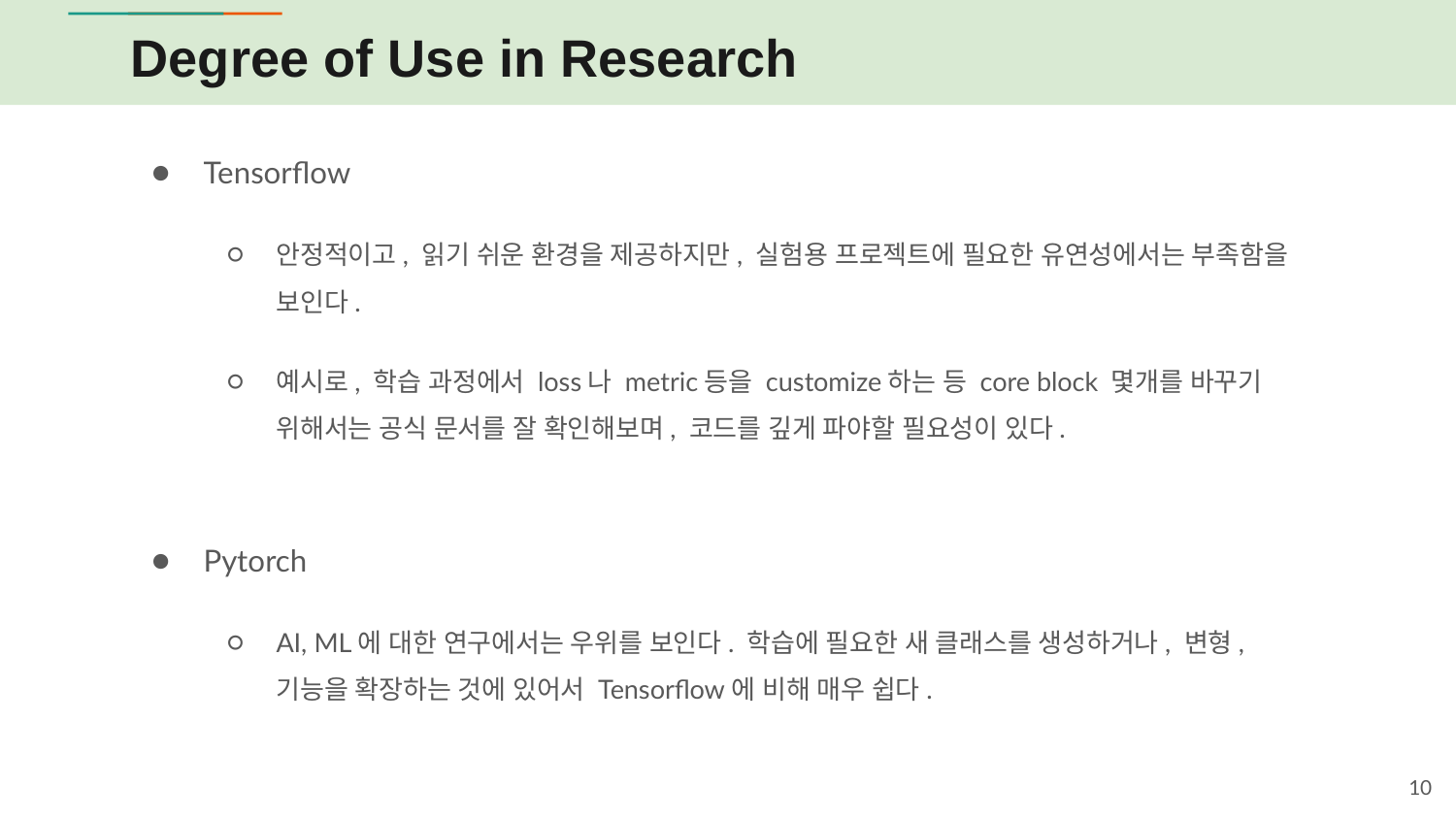

# Degree of Use in Research
Tensorflow
안정적이고, 읽기 쉬운 환경을 제공하지만, 실험용 프로젝트에 필요한 유연성에서는 부족함을 보인다.
예시로, 학습 과정에서 loss나 metric등을 customize하는 등 core block 몇개를 바꾸기 위해서는 공식 문서를 잘 확인해보며, 코드를 깊게 파야할 필요성이 있다.

Pytorch
AI, ML에 대한 연구에서는 우위를 보인다. 학습에 필요한 새 클래스를 생성하거나, 변형, 기능을 확장하는 것에 있어서 Tensorflow에 비해 매우 쉽다.

10